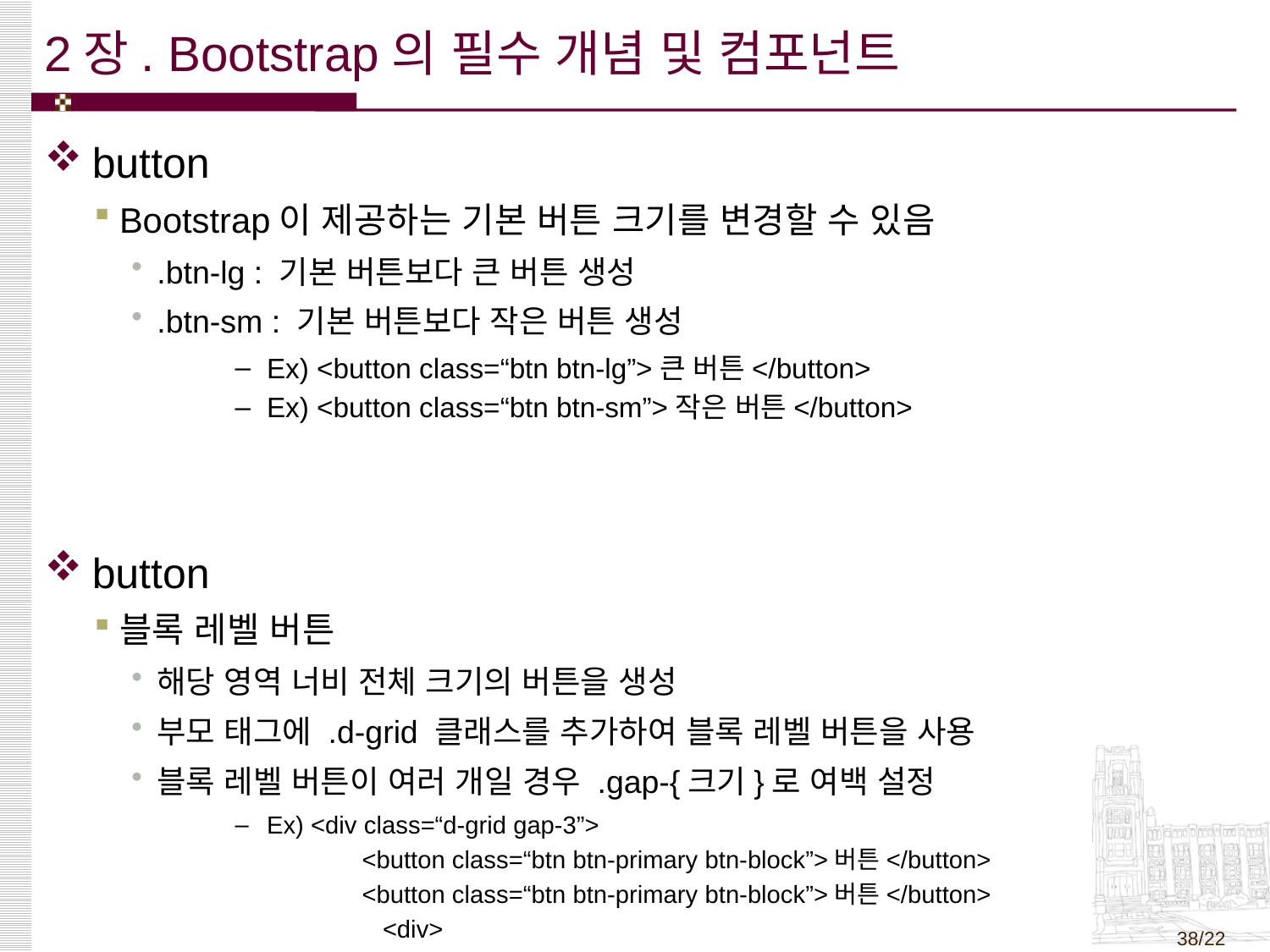

# 2장. Bootstrap의 필수 개념 및 컴포넌트
button
Bootstrap이 제공하는 기본 버튼 크기를 변경할 수 있음
.btn-lg : 기본 버튼보다 큰 버튼 생성
.btn-sm : 기본 버튼보다 작은 버튼 생성
Ex) <button class=“btn btn-lg”>큰 버튼</button>
Ex) <button class=“btn btn-sm”>작은 버튼</button>
button
블록 레벨 버튼
해당 영역 너비 전체 크기의 버튼을 생성
부모 태그에 .d-grid 클래스를 추가하여 블록 레벨 버튼을 사용
블록 레벨 버튼이 여러 개일 경우 .gap-{크기}로 여백 설정
Ex) <div class=“d-grid gap-3”>
<button class=“btn btn-primary btn-block”>버튼</button>
<button class=“btn btn-primary btn-block”>버튼</button>
	   <div>